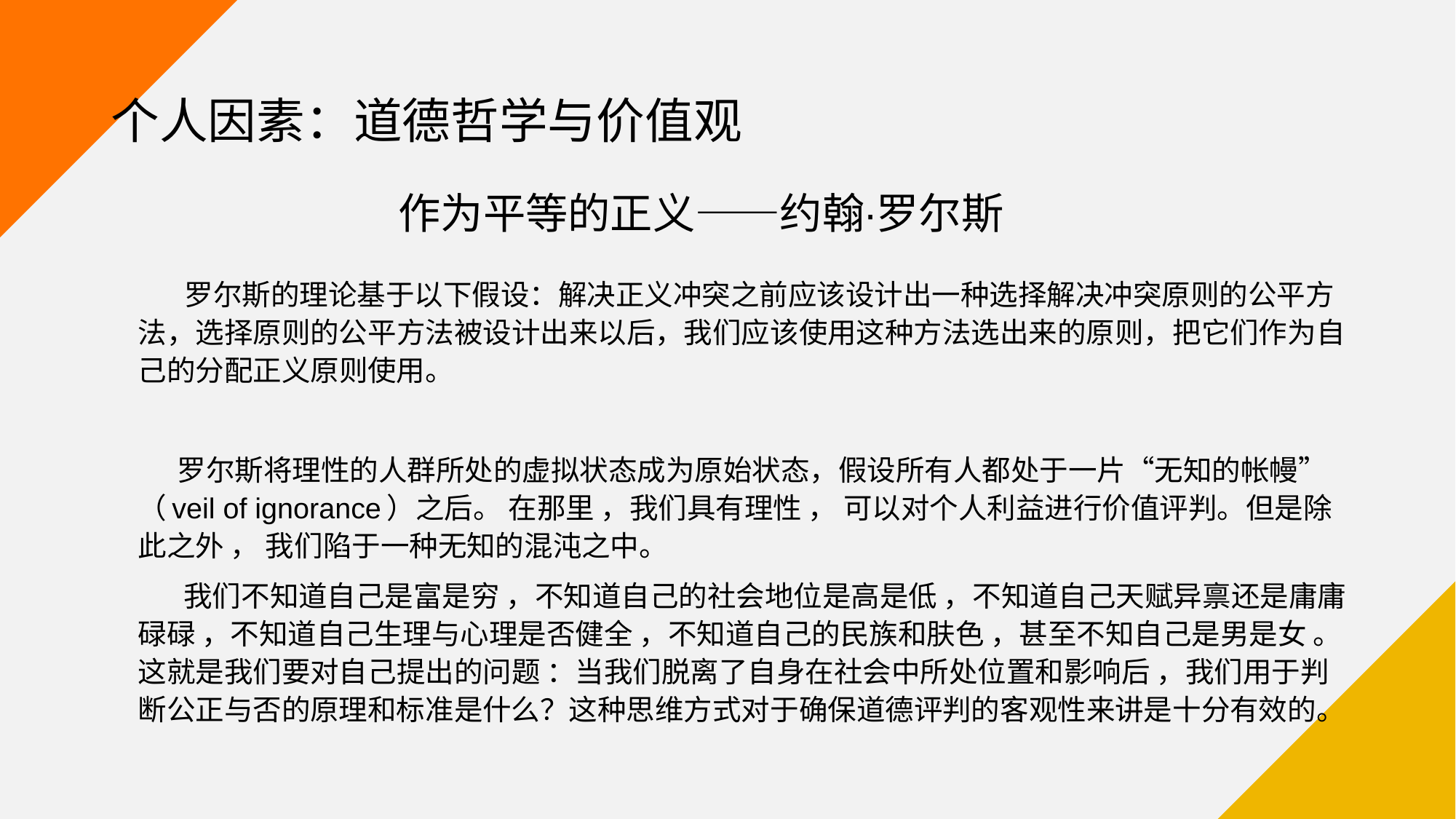

# 个人因素：道德哲学与价值观
作为平等的正义——约翰∙罗尔斯
            罗尔斯的理论基于以下假设：解决正义冲突之前应该设计出一种选择解决冲突原则的公平方法，选择原则的公平方法被设计出来以后，我们应该使用这种方法选出来的原则，把它们作为自己的分配正义原则使用。

         罗尔斯将理性的人群所处的虚拟状态成为原始状态，假设所有人都处于一片“无知的帐幔”（veil of ignorance）之后。 在那里 ，我们具有理性 ， 可以对个人利益进行价值评判。但是除此之外 ， 我们陷于一种无知的混沌之中。
          我们不知道自己是富是穷 ，不知道自己的社会地位是高是低 ，不知道自己天赋异禀还是庸庸碌碌 ，不知道自己生理与心理是否健全 ，不知道自己的民族和肤色 ，甚至不知自己是男是女 。这就是我们要对自己提出的问题 ：当我们脱离了自身在社会中所处位置和影响后 ，我们用于判断公正与否的原理和标准是什么？这种思维方式对于确保道德评判的客观性来讲是十分有效的。